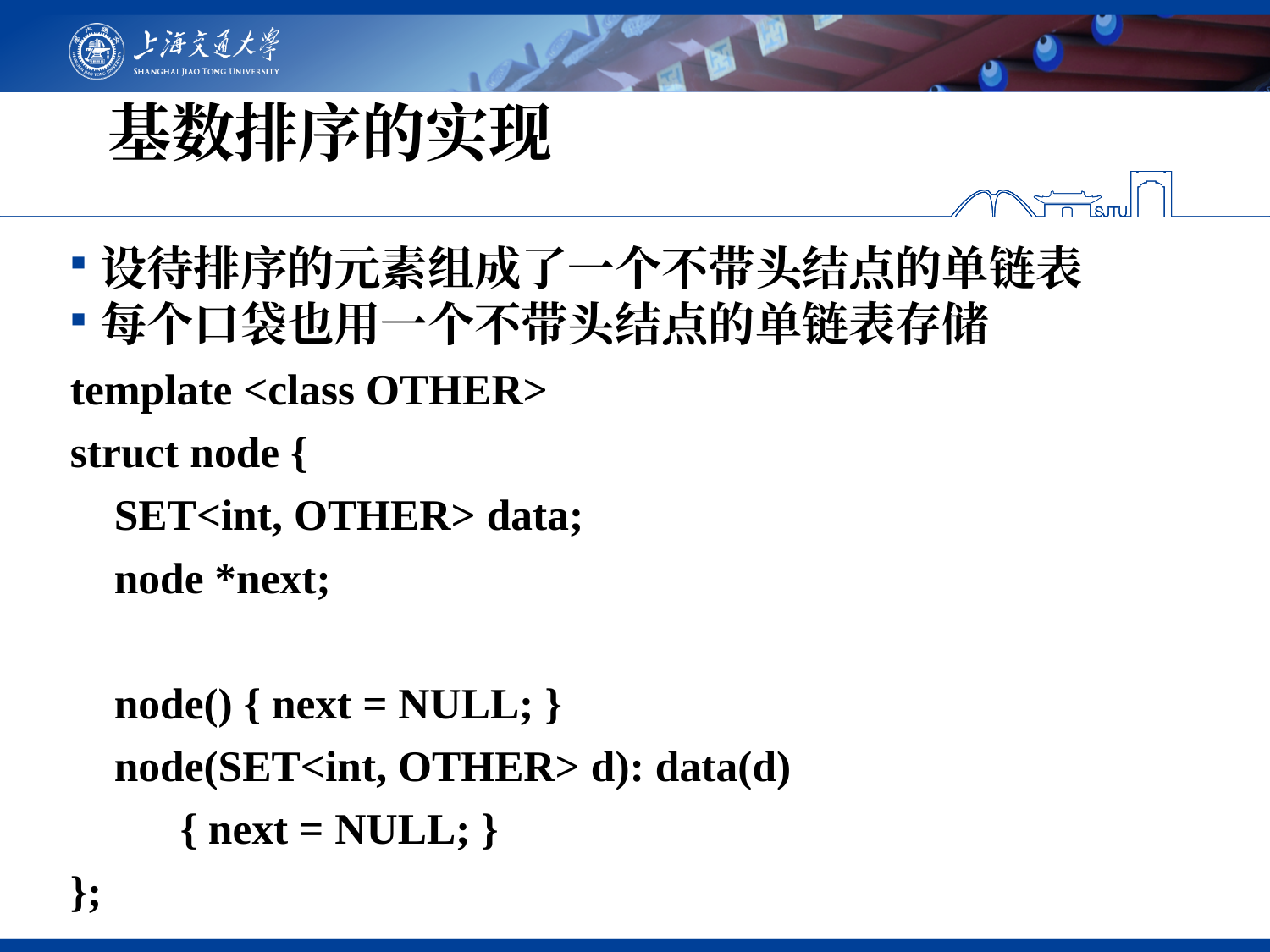

# 基数排序的实现
设待排序的元素组成了一个不带头结点的单链表
每个口袋也用一个不带头结点的单链表存储
template <class OTHER>
struct node {
    SET<int, OTHER> data;
    node *next;

    node() { next = NULL; }
    node(SET<int, OTHER> d): data(d)
          { next = NULL; }
};